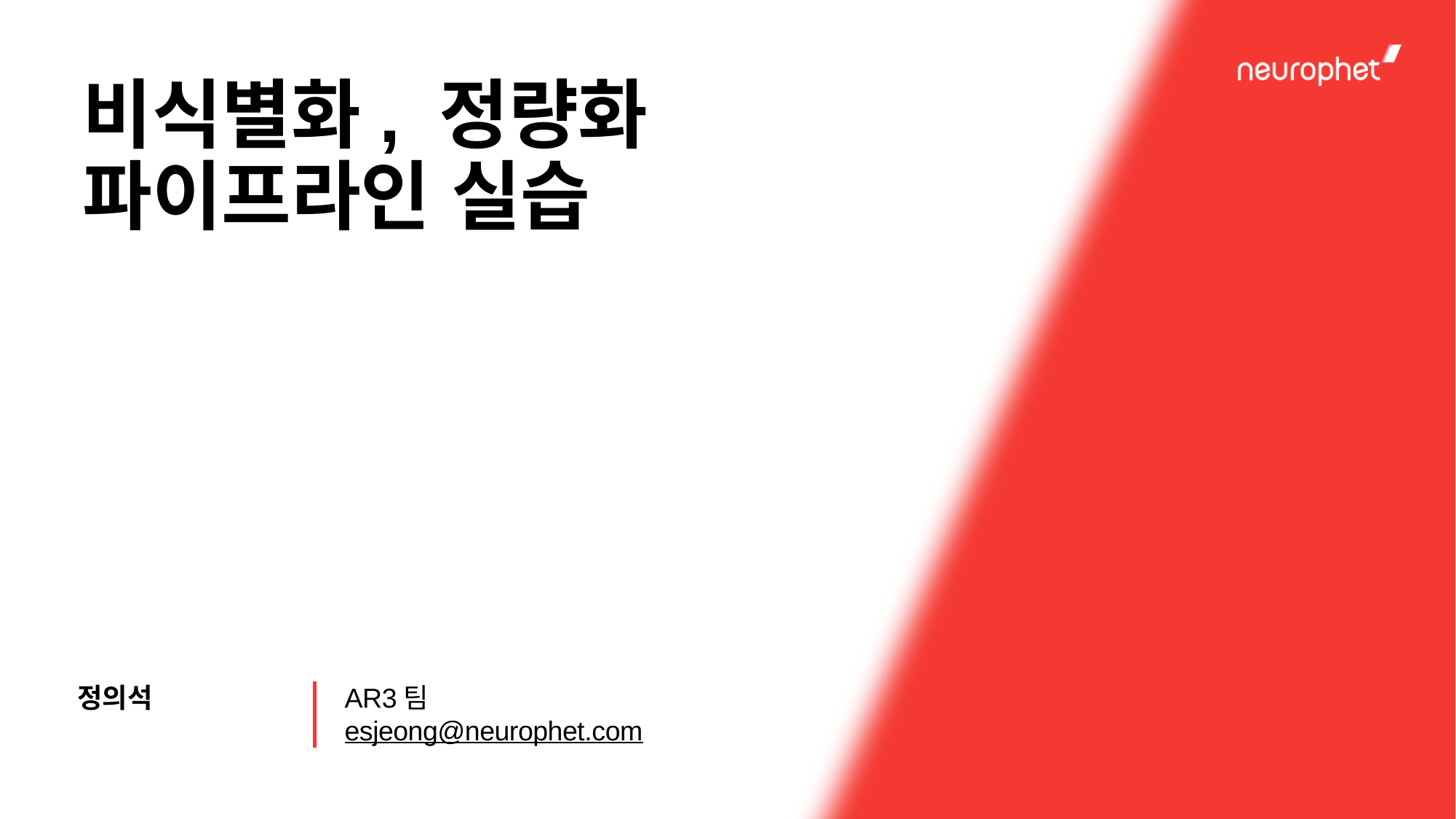

# 비식별화, 정량화 파이프라인 실습
정의석

AR3팀
esjeong@neurophet.com